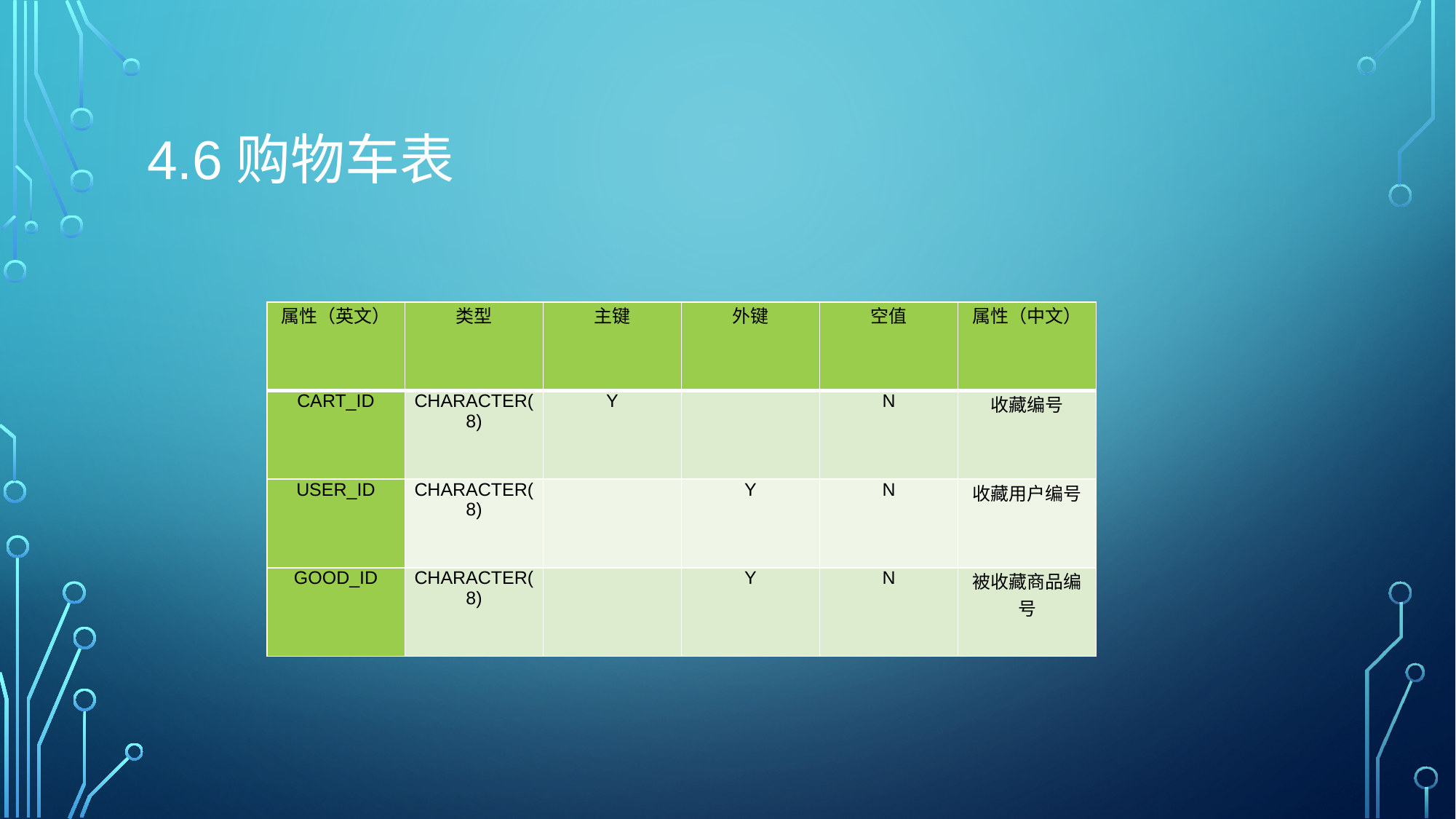

# 4.6购物车表
| 属性（英文） | 类型 | 主键 | 外键 | 空值 | 属性（中文） |
| --- | --- | --- | --- | --- | --- |
| cart\_id | CHARACTER(8) | Y |  | N | 收藏编号 |
| user\_id | CHARACTER(8) |  | Y | N | 收藏用户编号 |
| good\_id | CHARACTER(8) |  | Y | N | 被收藏商品编号 |